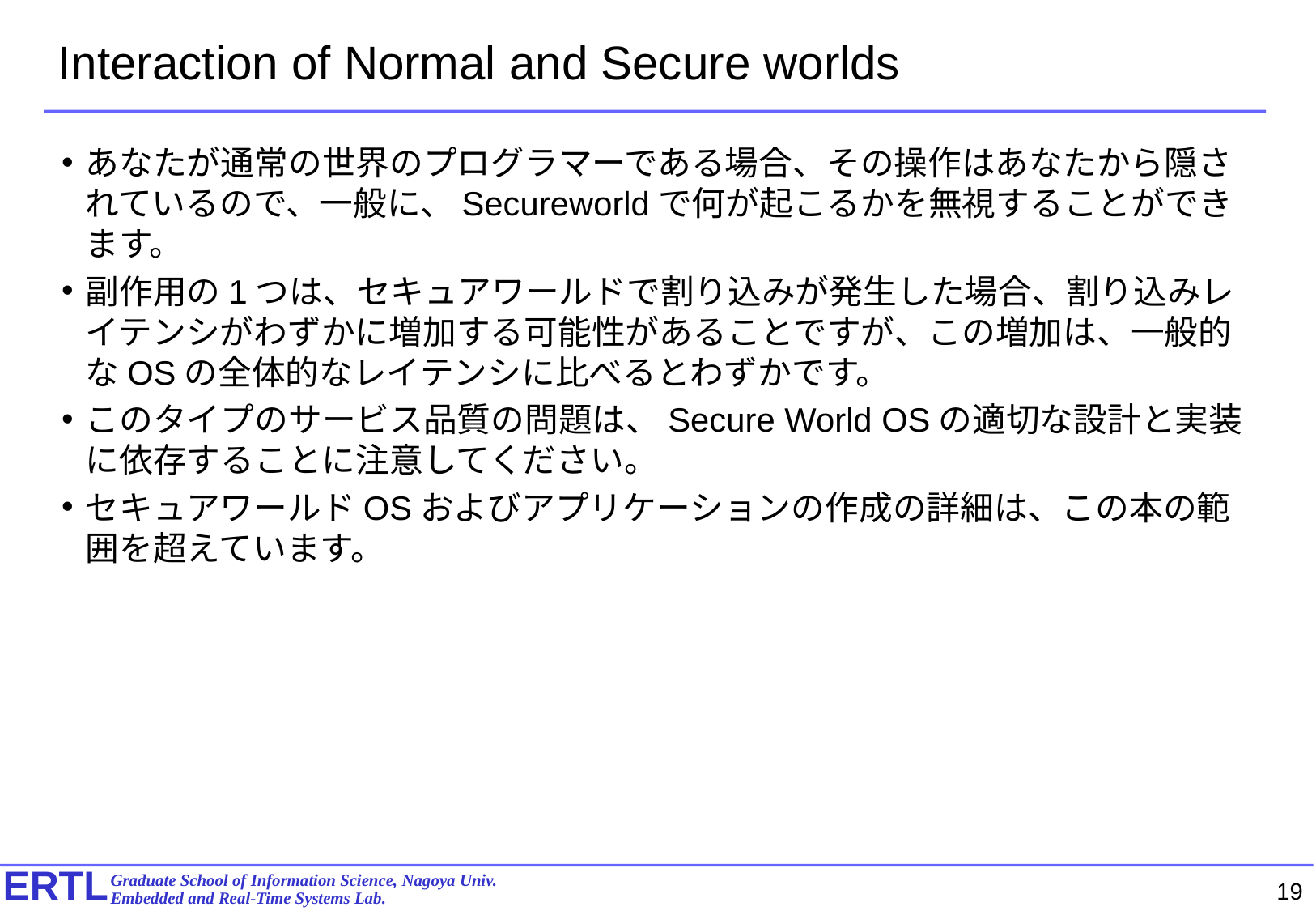

# Interaction of Normal and Secure worlds
あなたが通常の世界のプログラマーである場合、その操作はあなたから隠されているので、一般に、Secureworldで何が起こるかを無視することができます。
副作用の1つは、セキュアワールドで割り込みが発生した場合、割り込みレイテンシがわずかに増加する可能性があることですが、この増加は、一般的なOSの全体的なレイテンシに比べるとわずかです。
このタイプのサービス品質の問題は、Secure World OSの適切な設計と実装に依存することに注意してください。
セキュアワールドOSおよびアプリケーションの作成の詳細は、この本の範囲を超えています。
19